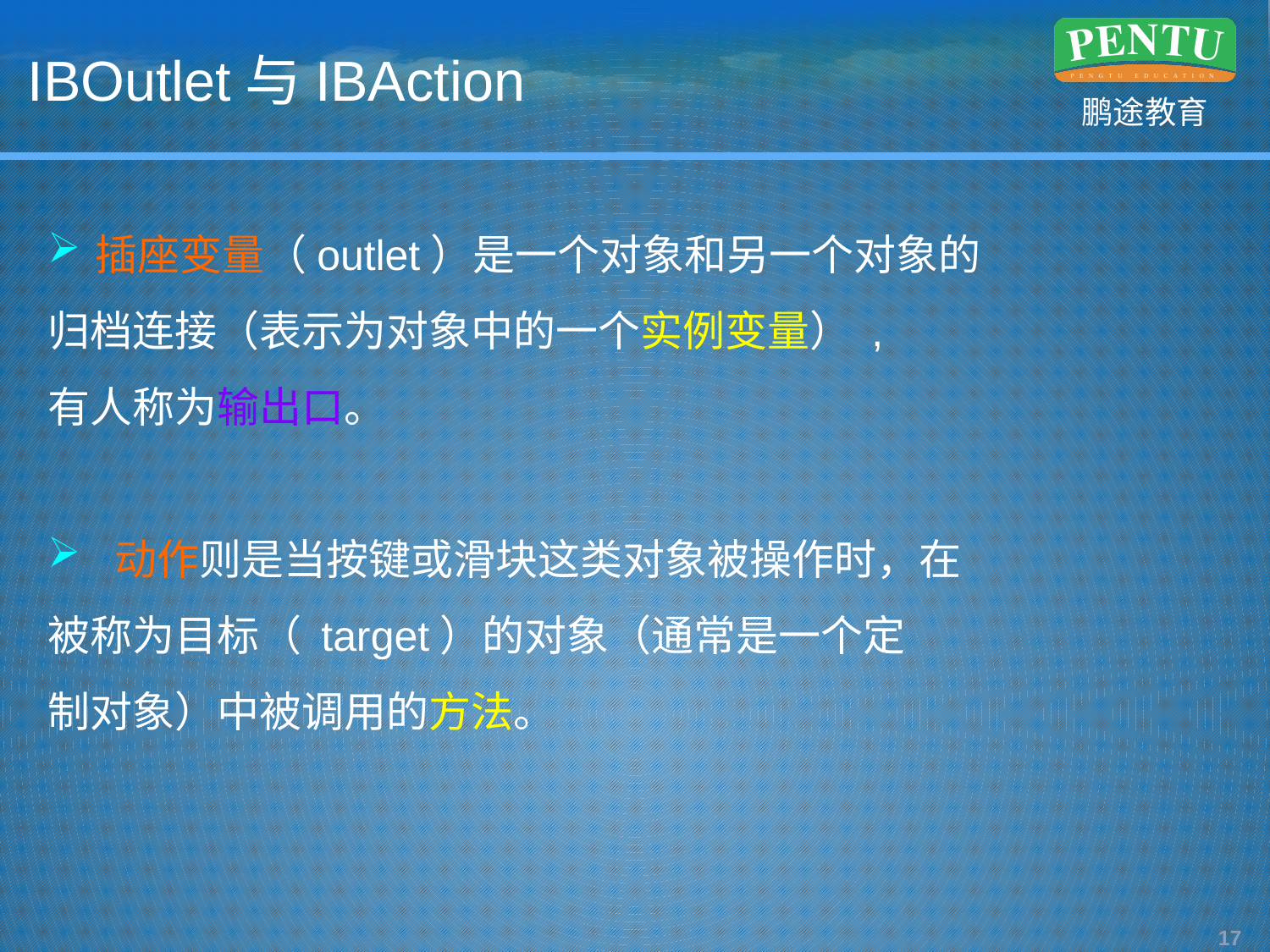

# IBOutlet与IBAction
插座变量（outlet）是一个对象和另一个对象的
归档连接（表示为对象中的一个实例变量） ,
有人称为输出口。

 动作则是当按键或滑块这类对象被操作时，在
被称为目标（ target）的对象（通常是一个定
制对象）中被调用的方法。
17